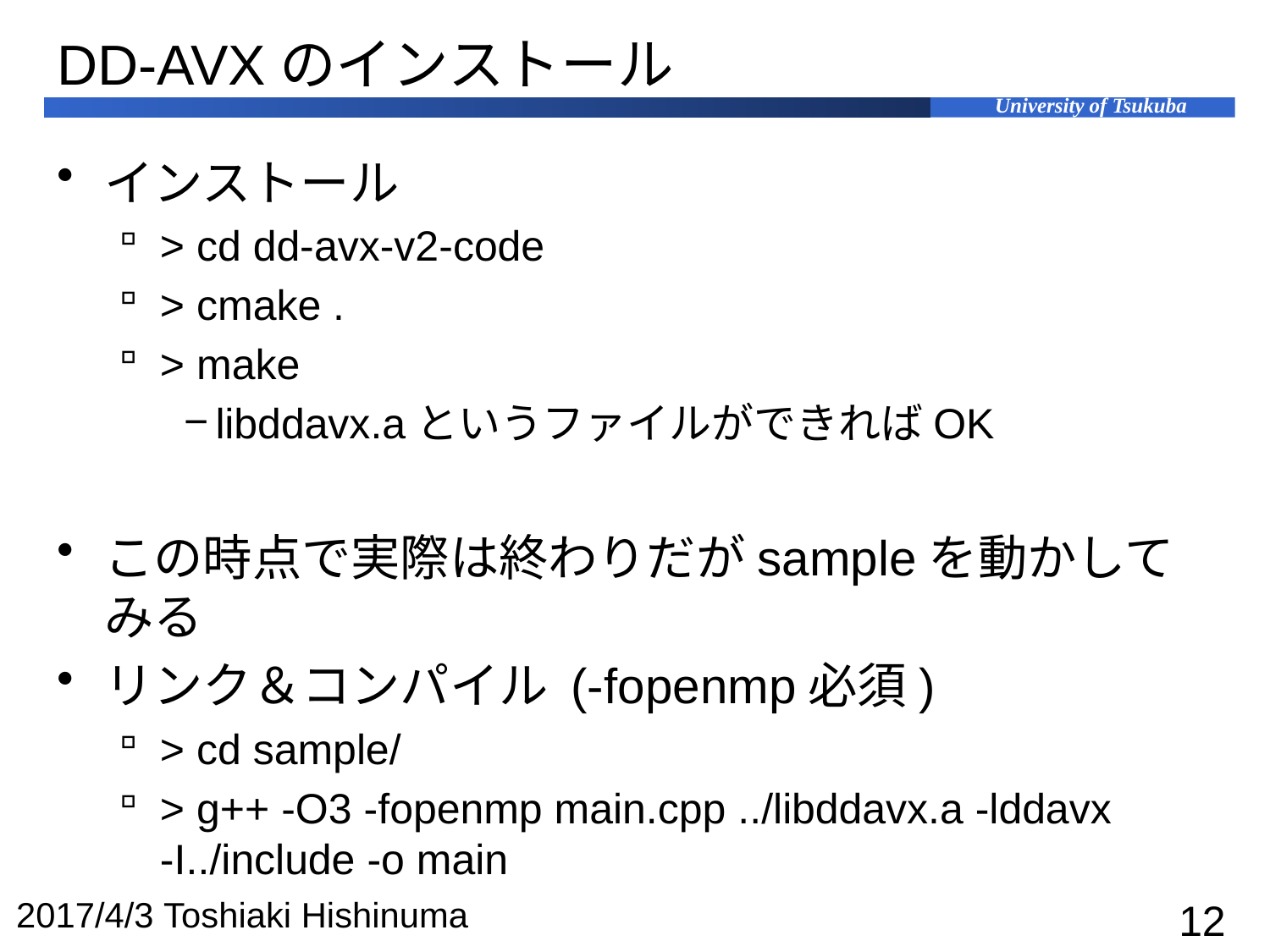

# DD-AVXのインストール
インストール
> cd dd-avx-v2-code
> cmake .
> make
libddavx.aというファイルができればOK

この時点で実際は終わりだがsampleを動かしてみる
リンク＆コンパイル (-fopenmp必須)
> cd sample/
> g++ -O3 -fopenmp main.cpp ../libddavx.a -lddavx
-I../include -o main

2017/4/3 Toshiaki Hishinuma
12